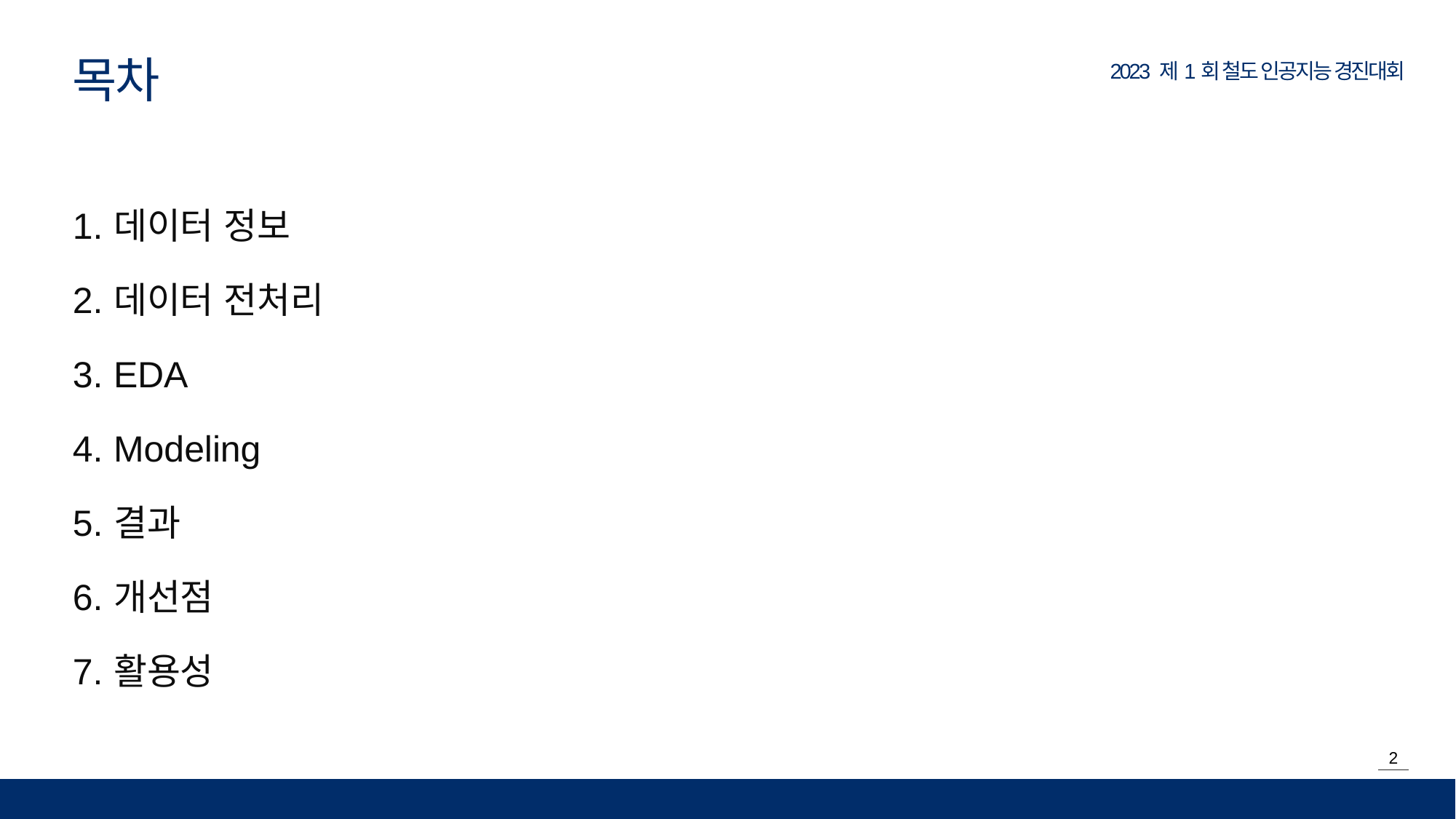

목차
데이터 정보
데이터 전처리
EDA
Modeling
결과
개선점
활용성